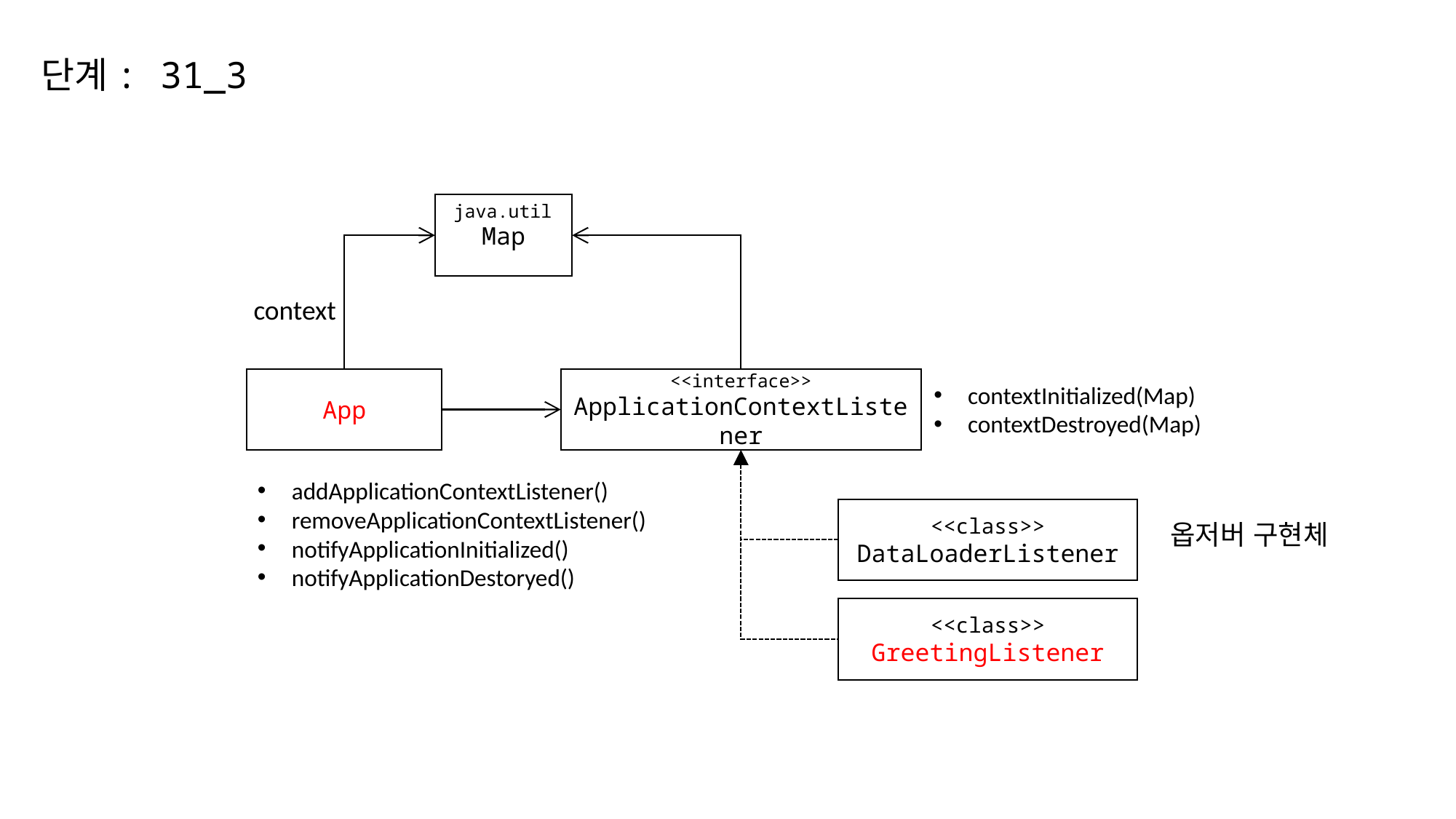

단계: 31_3
java.util
Map
context
App
<<interface>>
ApplicationContextListener
contextInitialized(Map)
contextDestroyed(Map)
addApplicationContextListener()
removeApplicationContextListener()
notifyApplicationInitialized()
notifyApplicationDestoryed()
<<class>>
DataLoaderListener
옵저버 구현체
<<class>>
GreetingListener